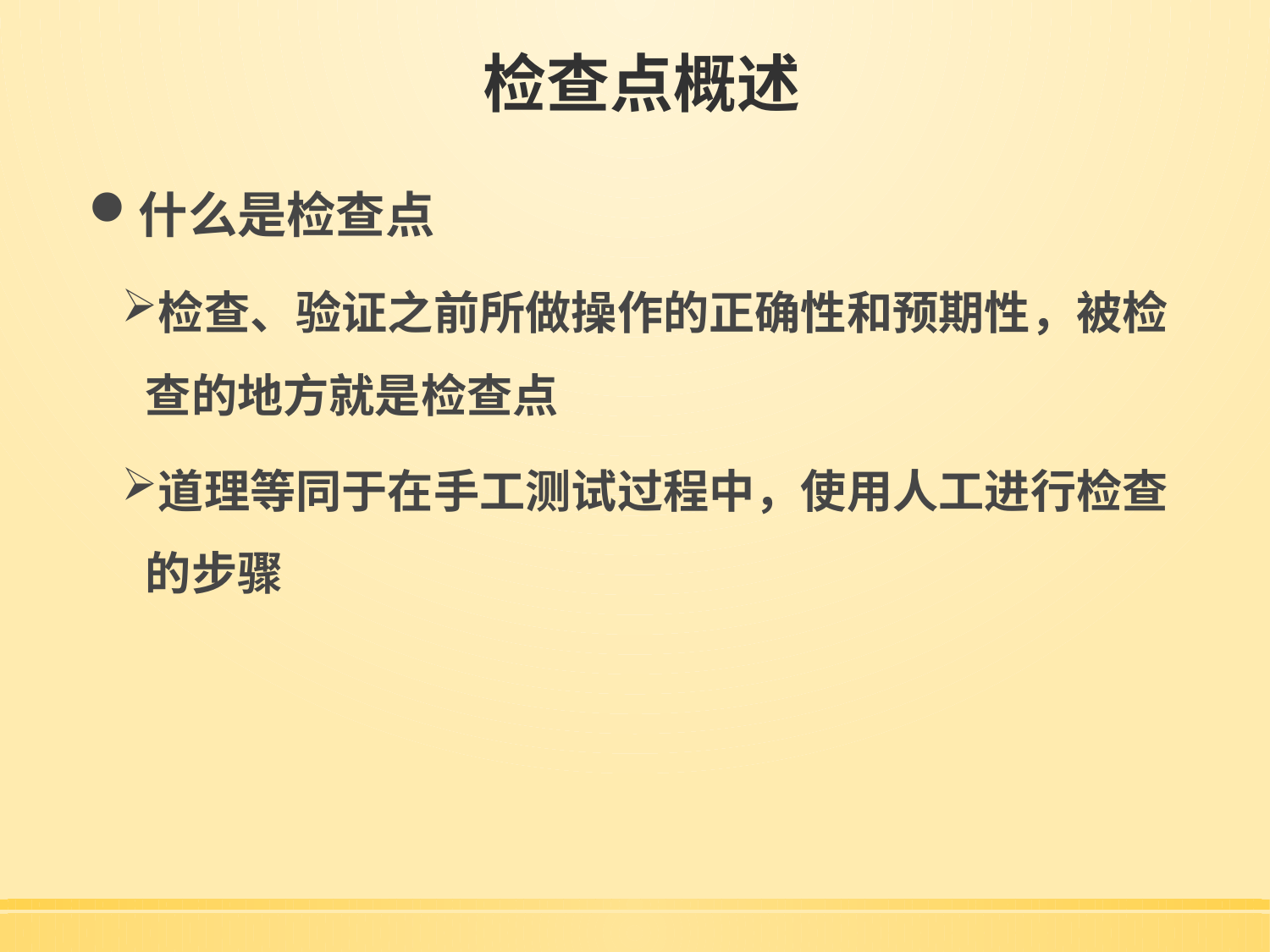

# 检查点概述
什么是检查点
检查、验证之前所做操作的正确性和预期性，被检查的地方就是检查点
道理等同于在手工测试过程中，使用人工进行检查的步骤